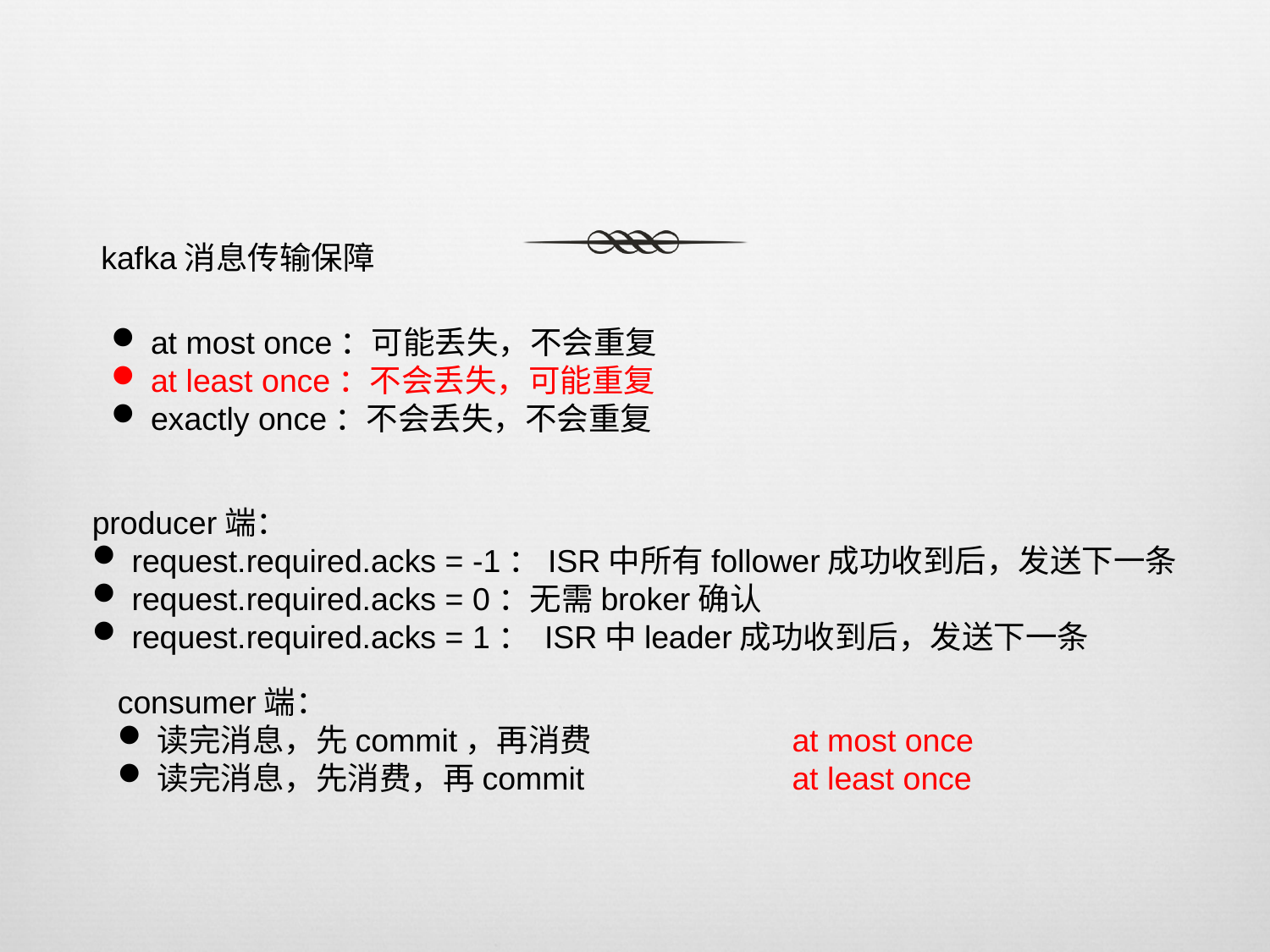

#
kafka消息传输保障
at most once：可能丢失，不会重复
at least once：不会丢失，可能重复
exactly once：不会丢失，不会重复
producer端：
request.required.acks = -1：ISR中所有follower成功收到后，发送下一条
request.required.acks = 0：无需broker确认
request.required.acks = 1： ISR中leader成功收到后，发送下一条
consumer端：
读完消息，先commit，再消费		at most once
读完消息，先消费，再commit		at least once